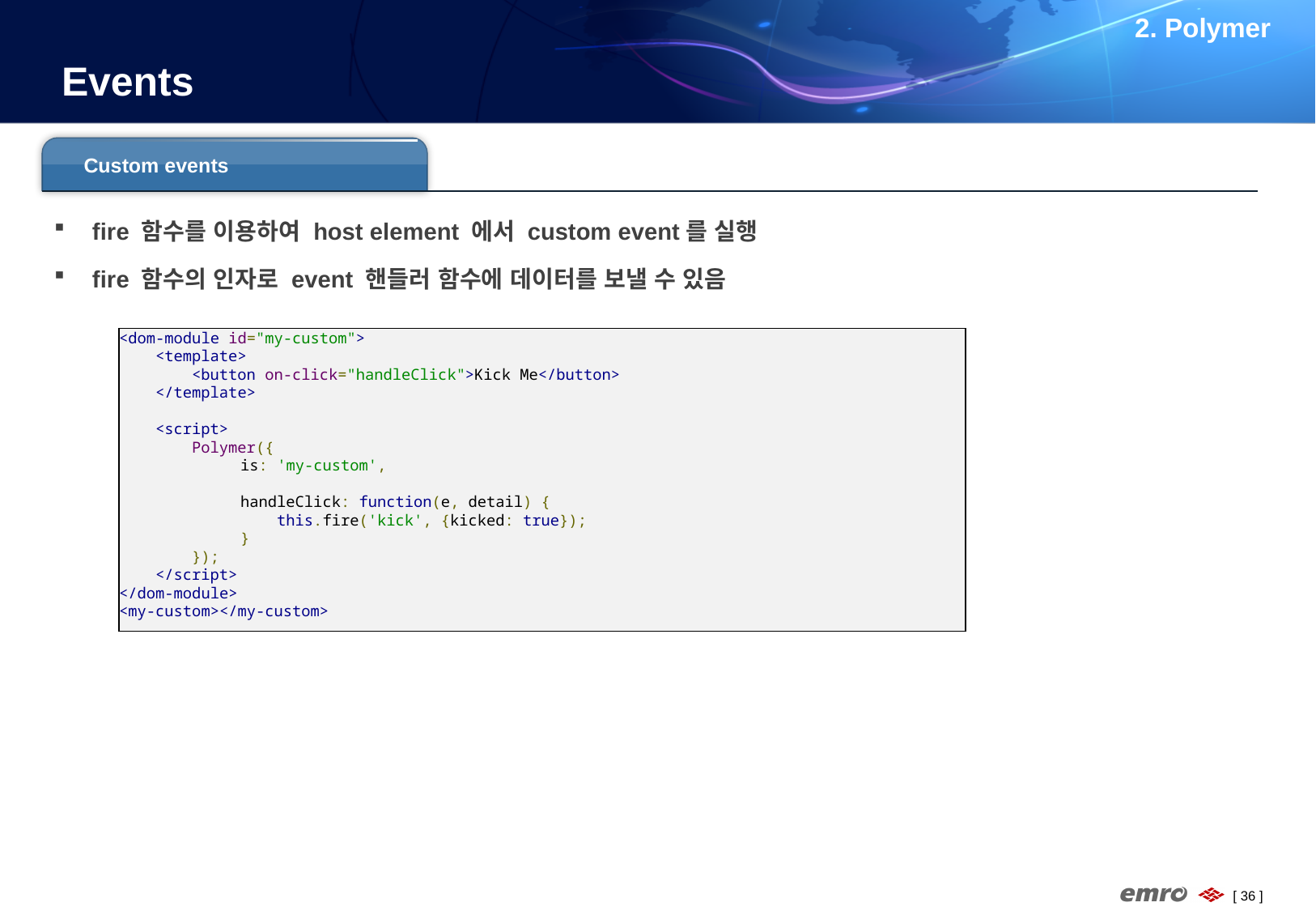

2. Polymer
# Events

Custom events
fire 함수를 이용하여 host element 에서 custom event를 실행
fire 함수의 인자로 event 핸들러 함수에 데이터를 보낼 수 있음
<dom-module id="my-custom">
    <template>
        <button on-click="handleClick">Kick Me</button>
    </template>

    <script>
        Polymer({
	is: 'my-custom',

	handleClick: function(e, detail) {
	    this.fire('kick', {kicked: true});
	}
        });
    </script>
</dom-module>
<my-custom></my-custom>